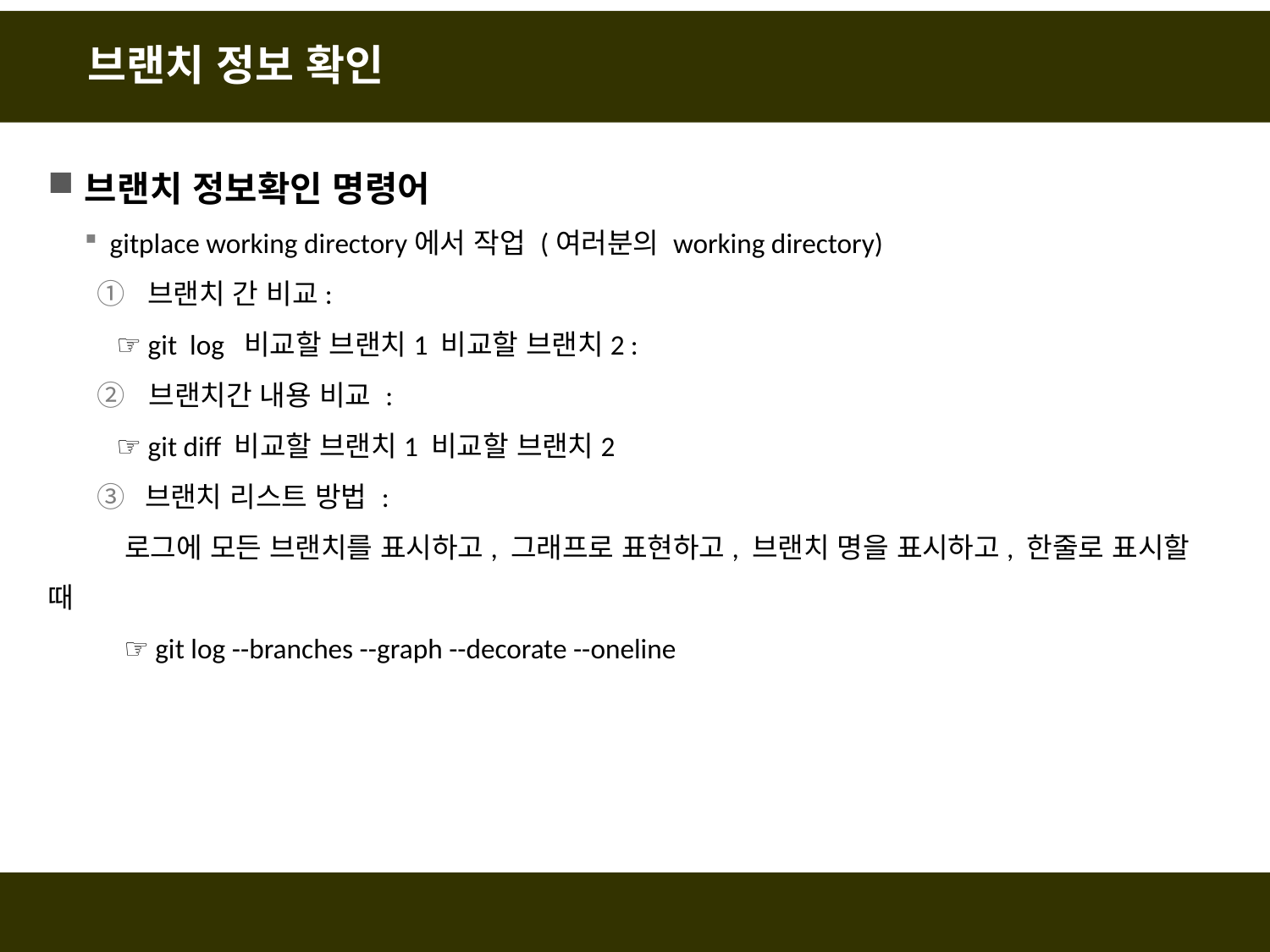

# 브랜치 정보 확인
브랜치 정보확인 명령어
gitplace working directory에서 작업 (여러분의 working directory)
  브랜치 간 비교:
   ☞ git  log  비교할 브랜치1 비교할 브랜치2 :
 브랜치간 내용 비교 :
   ☞ git diff 비교할 브랜치1 비교할 브랜치2
브랜치 리스트 방법 :
         로그에 모든 브랜치를 표시하고, 그래프로 표현하고, 브랜치 명을 표시하고, 한줄로 표시할 때
            ☞ git log --branches --graph --decorate --oneline